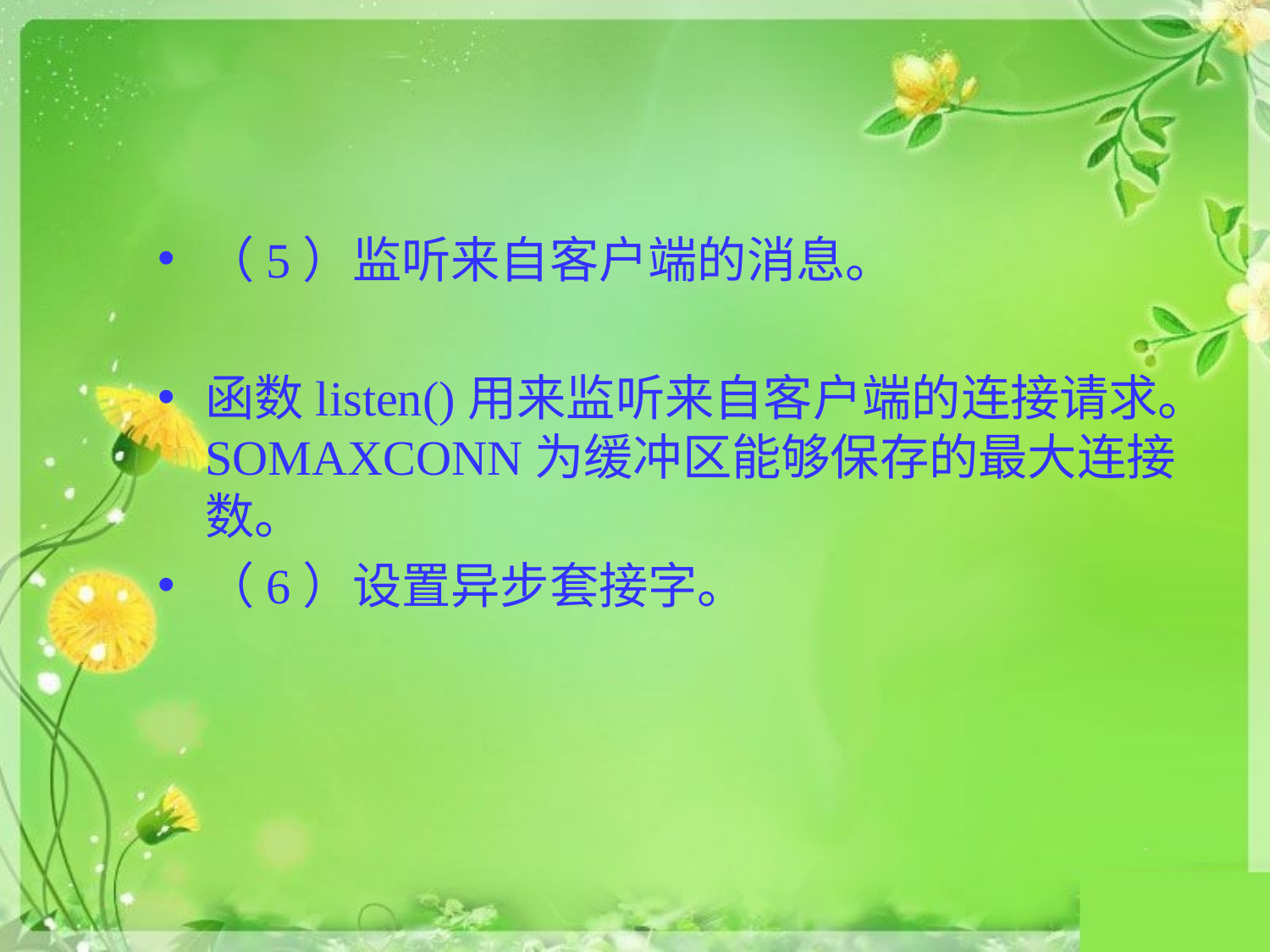

#
（5）监听来自客户端的消息。

函数listen()用来监听来自客户端的连接请求。SOMAXCONN为缓冲区能够保存的最大连接数。
（6）设置异步套接字。